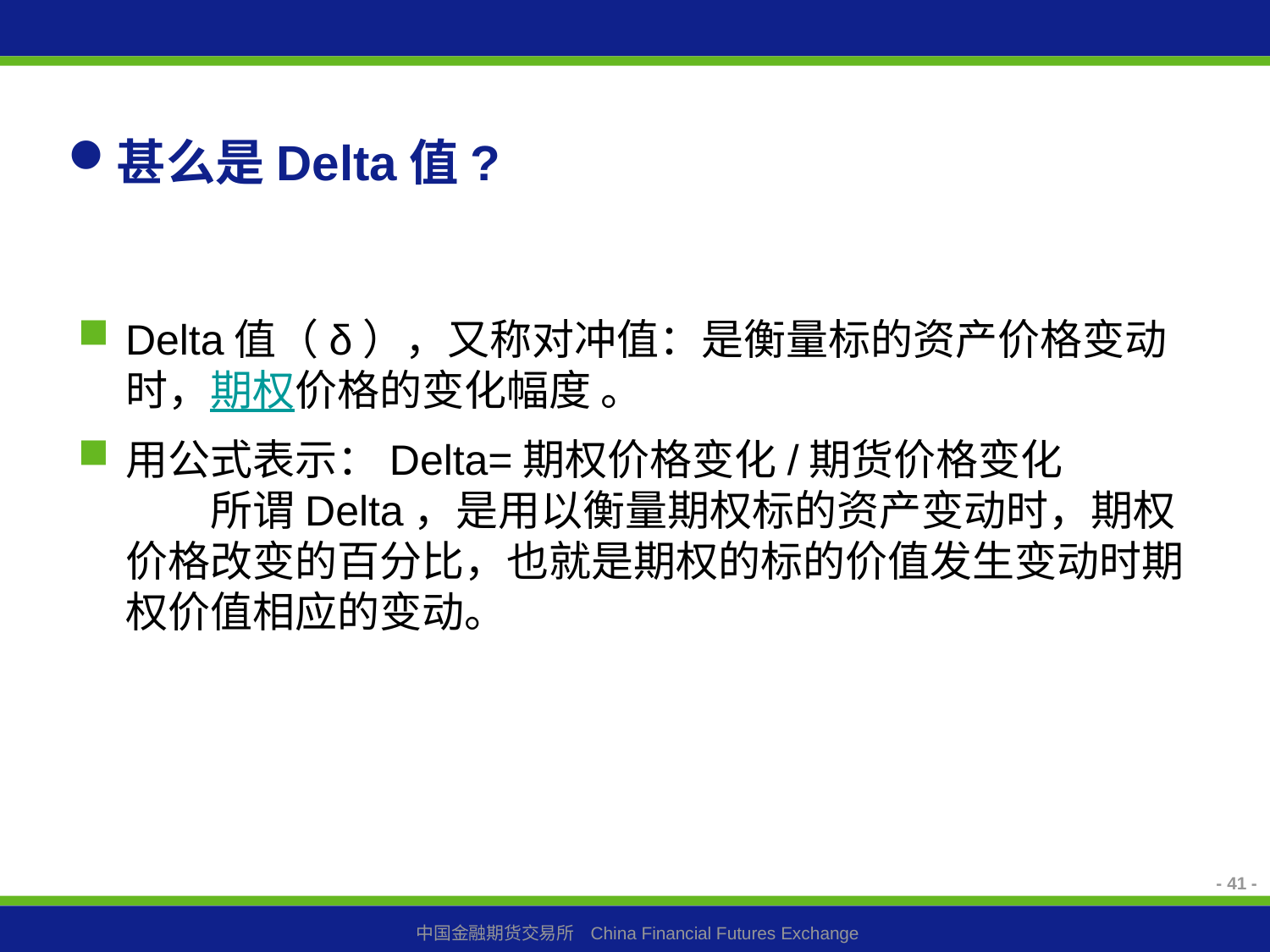

# 甚么是Delta值?
Delta值（δ），又称对冲值：是衡量标的资产价格变动时，期权价格的变化幅度 。
用公式表示：Delta=期权价格变化/期货价格变化
　　所谓Delta，是用以衡量期权标的资产变动时，期权价格改变的百分比，也就是期权的标的价值发生变动时期权价值相应的变动。
- 41 -